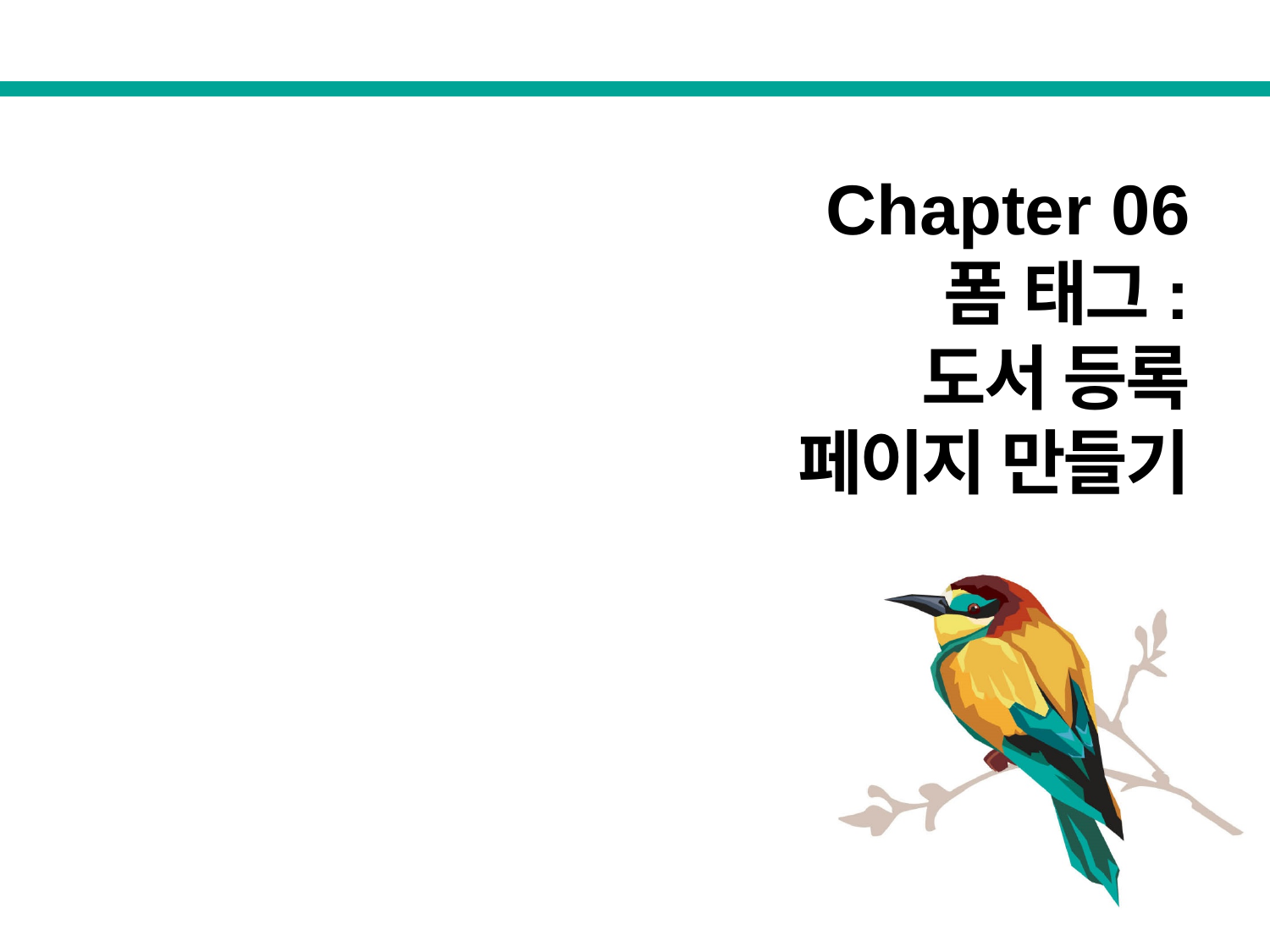

Chapter 06
폼 태그:
도서 등록
페이지 만들기